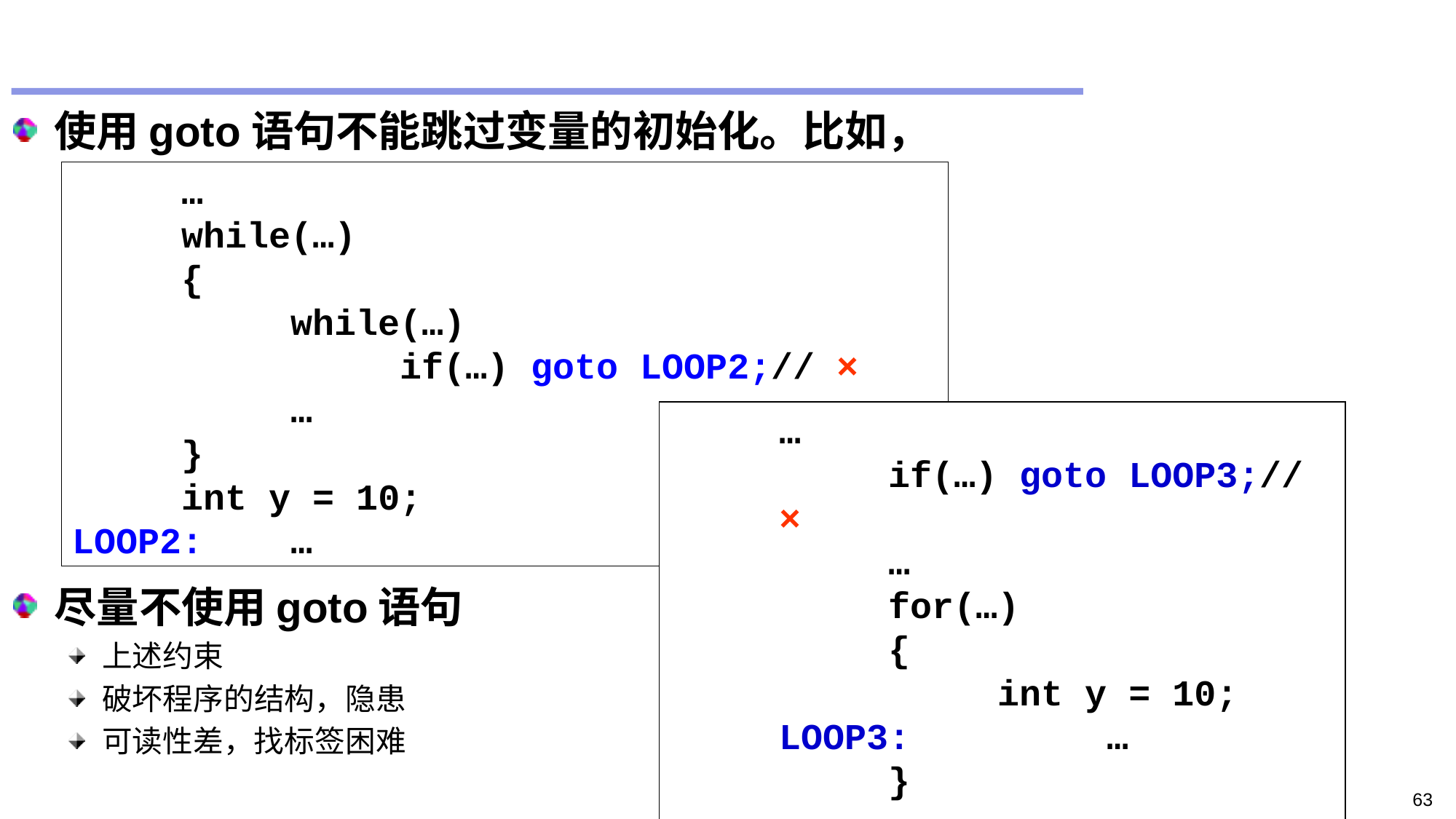

#
使用goto语句不能跳过变量的初始化。比如，

尽量不使用goto语句
上述约束
破坏程序的结构，隐患
可读性差，找标签困难
	…
	while(…)
	{
		while(…)
			if(…) goto LOOP2;// ×
		…
	}
	int y = 10;
LOOP2:	…
…
	if(…) goto LOOP3;// ×
	…
	for(…)
	{
		int y = 10;
LOOP3:		…
	}
	…
63